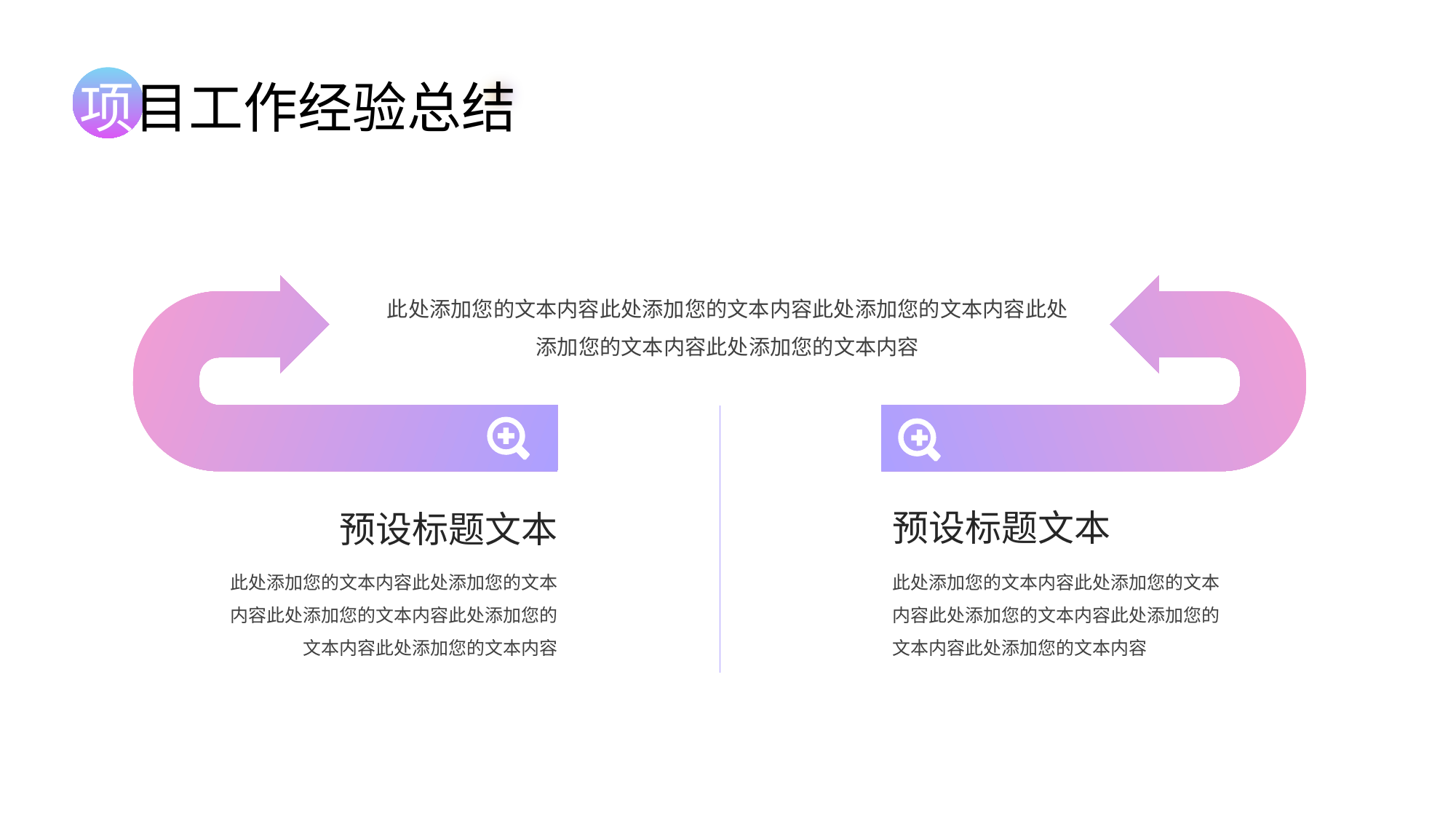

此处添加您的文本内容此处添加您的文本内容此处添加您的文本内容此处添加您的文本内容此处添加您的文本内容

预设标题文本
预设标题文本
此处添加您的文本内容此处添加您的文本内容此处添加您的文本内容此处添加您的文本内容此处添加您的文本内容
此处添加您的文本内容此处添加您的文本内容此处添加您的文本内容此处添加您的文本内容此处添加您的文本内容